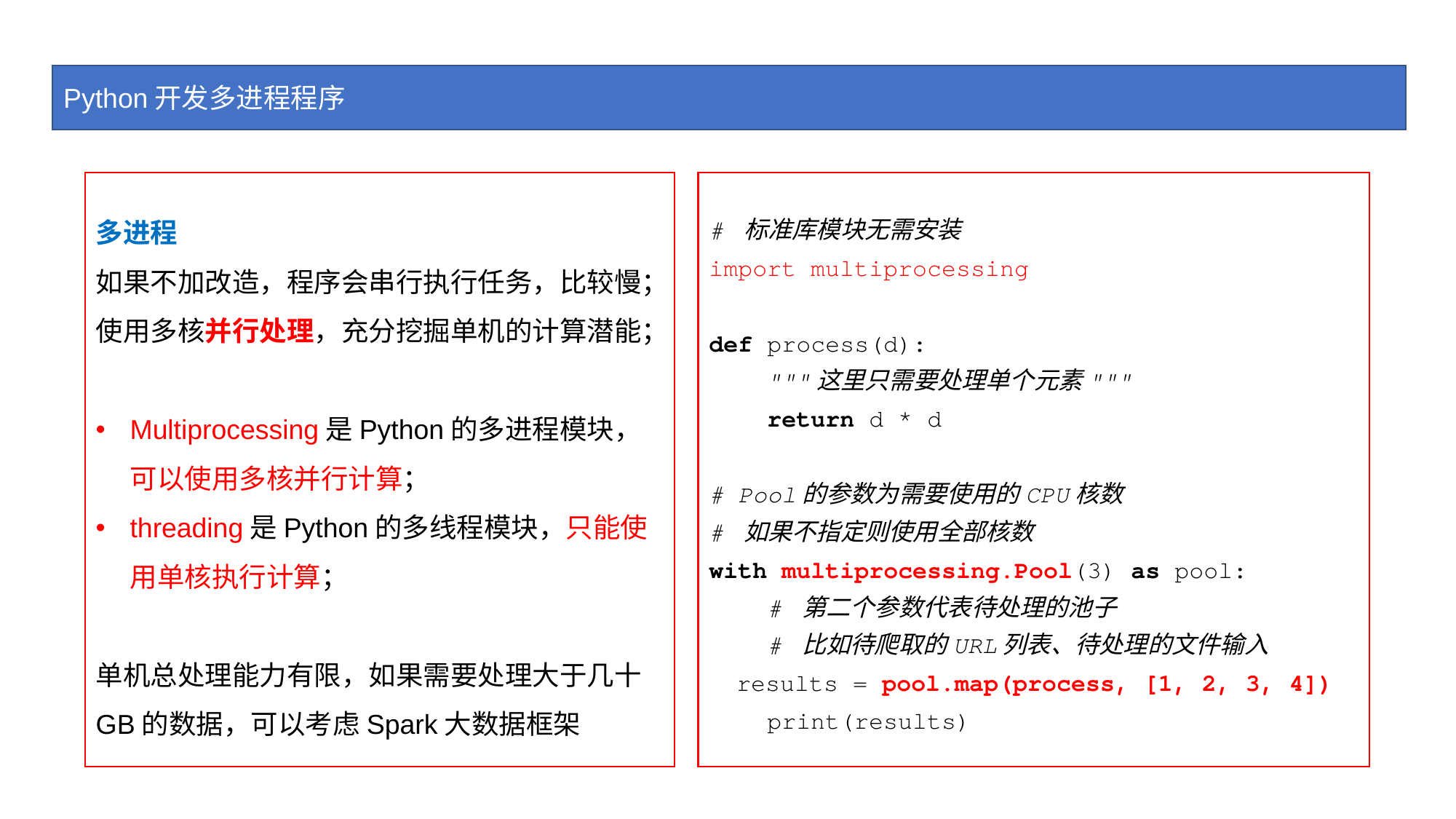

Python开发多进程程序
多进程
如果不加改造，程序会串行执行任务，比较慢；使用多核并行处理，充分挖掘单机的计算潜能；

Multiprocessing是Python的多进程模块，可以使用多核并行计算；
threading是Python的多线程模块，只能使用单核执行计算；

单机总处理能力有限，如果需要处理大于几十GB的数据，可以考虑Spark大数据框架
# 标准库模块无需安装 import multiprocessing def process(d): """这里只需要处理单个元素""" return d * d # Pool的参数为需要使用的CPU核数
# 如果不指定则使用全部核数 with multiprocessing.Pool(3) as pool: # 第二个参数代表待处理的池子
    # 比如待爬取的URL列表、待处理的文件输入
    results = pool.map(process, [1, 2, 3, 4])
    print(results)